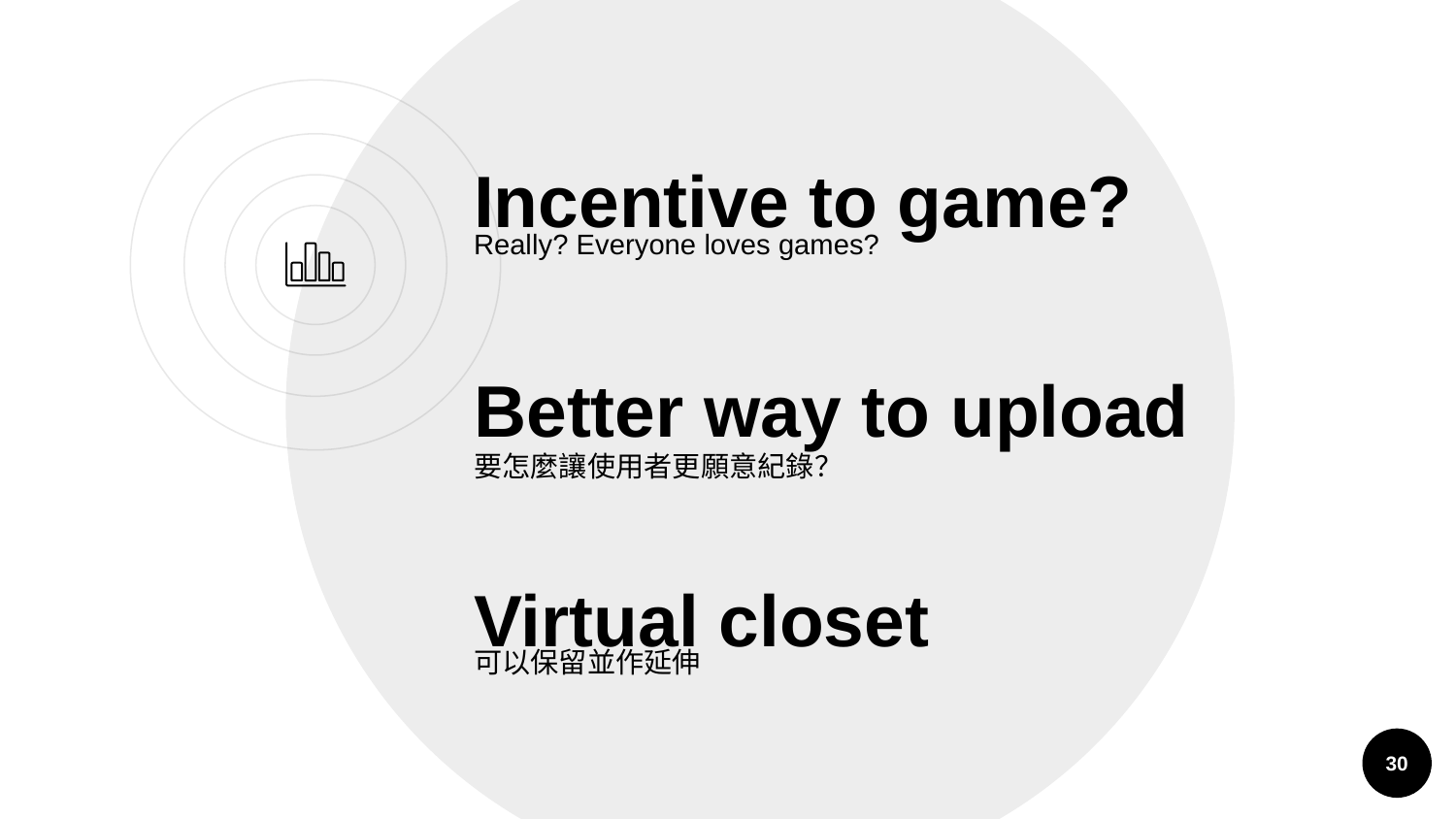

Incentive to game?
Really? Everyone loves games?

Better way to upload
要怎麼讓使用者更願意紀錄？
Virtual closet
可以保留並作延伸
30